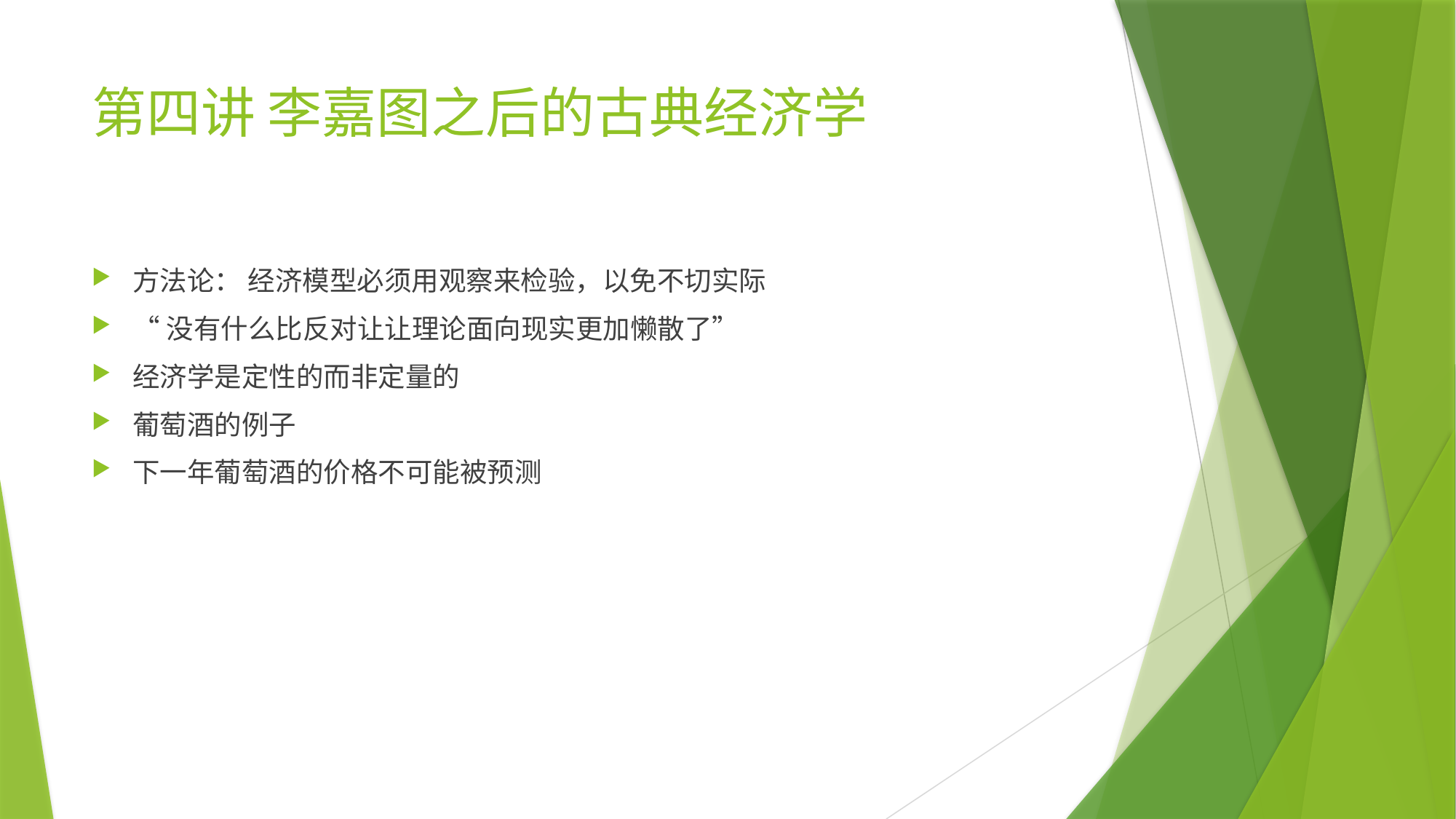

# 第四讲 李嘉图之后的古典经济学
方法论： 经济模型必须用观察来检验，以免不切实际
“没有什么比反对让让理论面向现实更加懒散了”
经济学是定性的而非定量的
葡萄酒的例子
下一年葡萄酒的价格不可能被预测